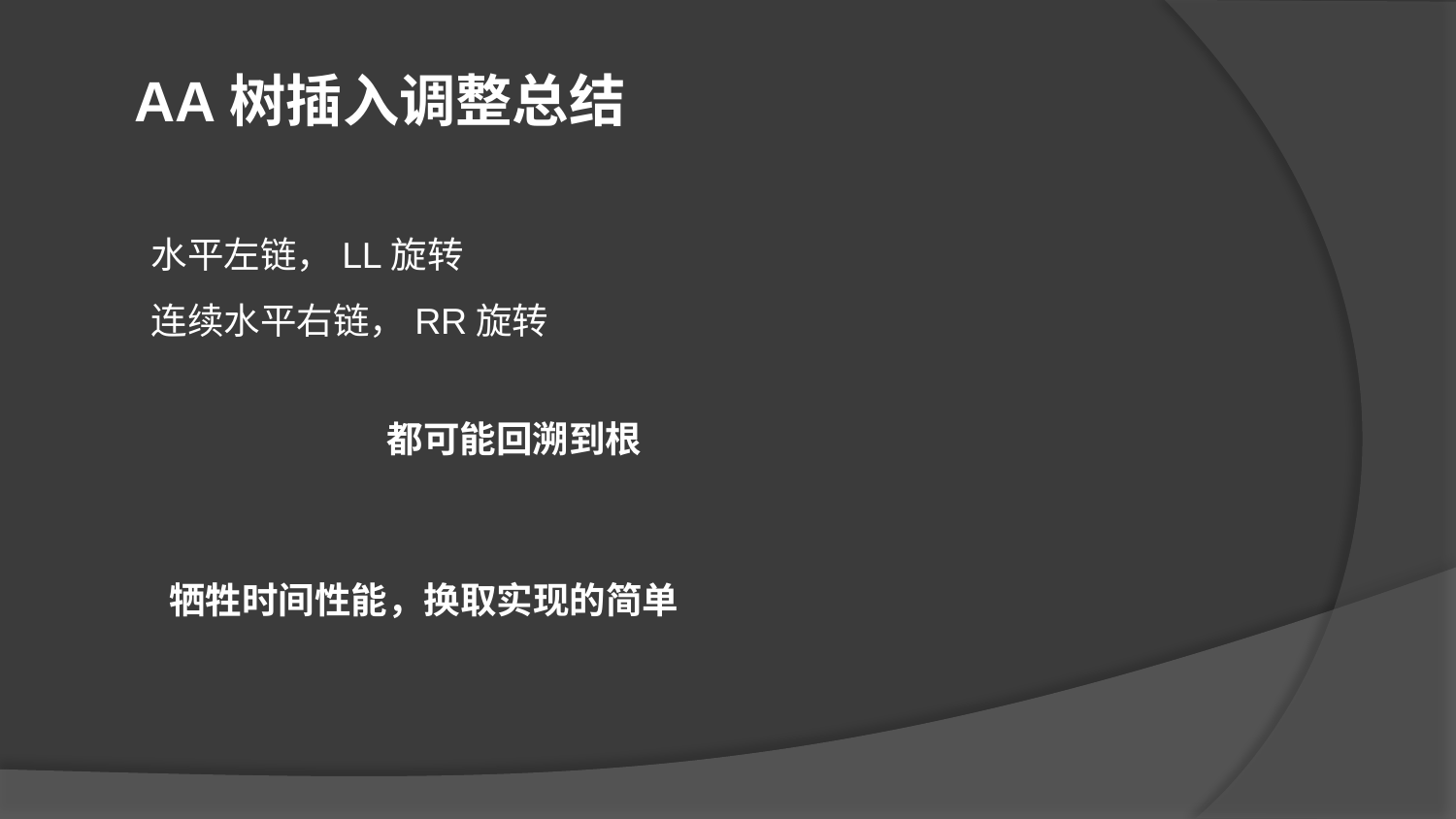

AA树插入调整总结
水平左链，LL旋转
连续水平右链，RR旋转
都可能回溯到根
牺牲时间性能，换取实现的简单